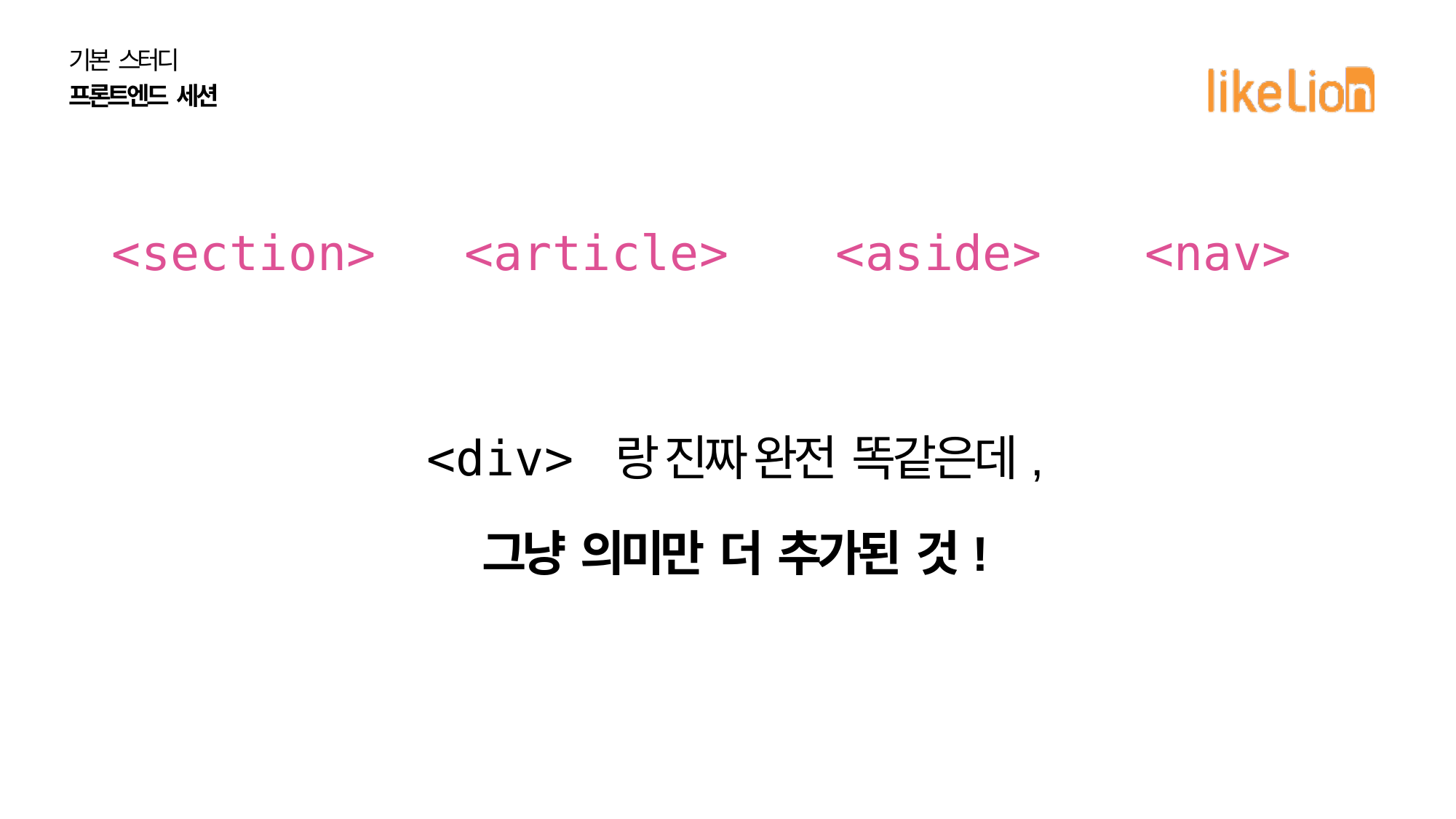

기본 스터디
프론트엔드 세션

<section>
<nav>
<article>
<aside>
<div> 랑 진짜 완전 똑같은데,
그냥 의미만 더 추가된 것!